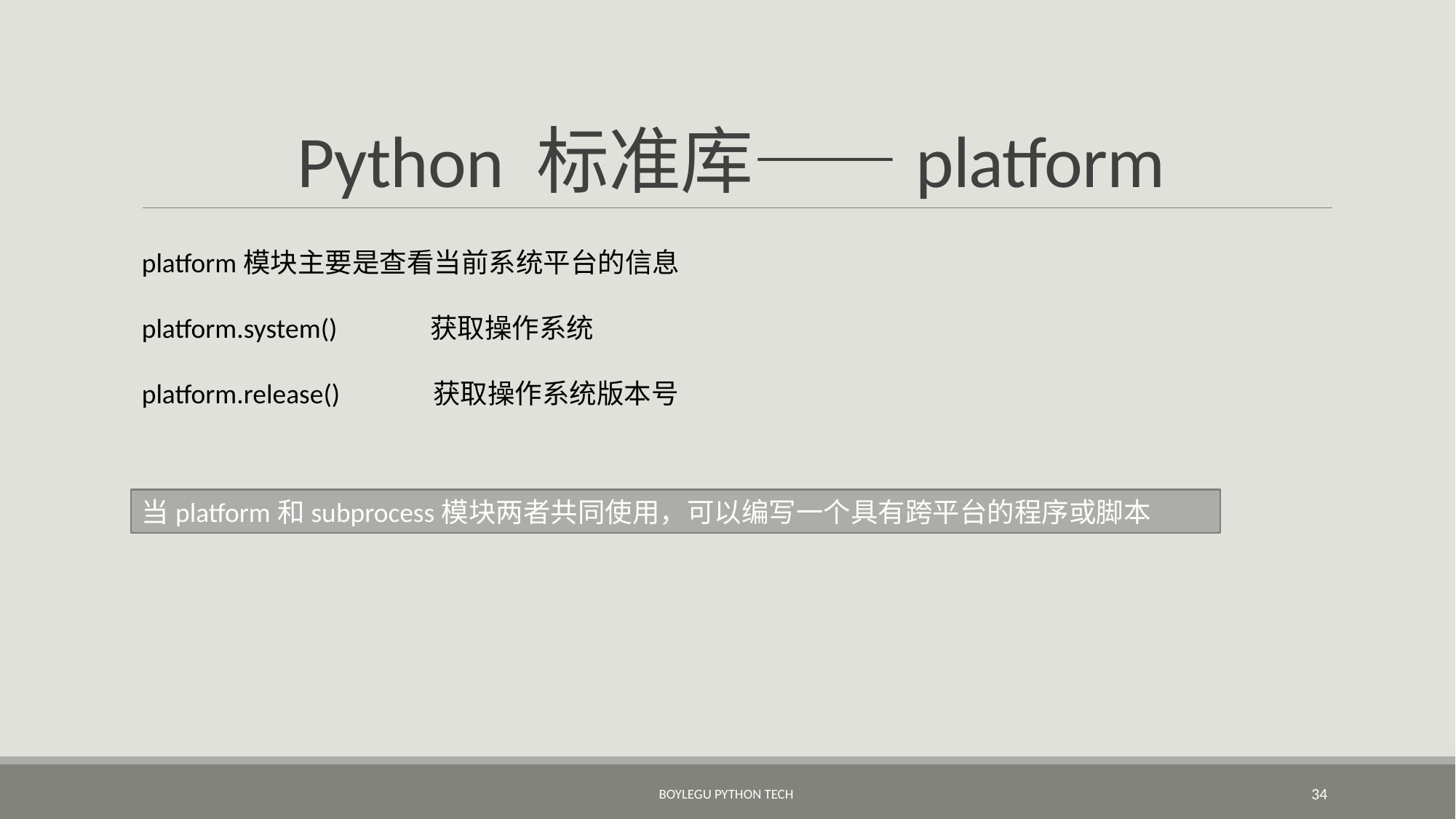

# Python 标准库——platform

platform模块主要是查看当前系统平台的信息

platform.system()              获取操作系统

platform.release()              获取操作系统版本号

当platform和subprocess模块两者共同使用，可以编写一个具有跨平台的程序或脚本
BoyleGu Python Tech
34